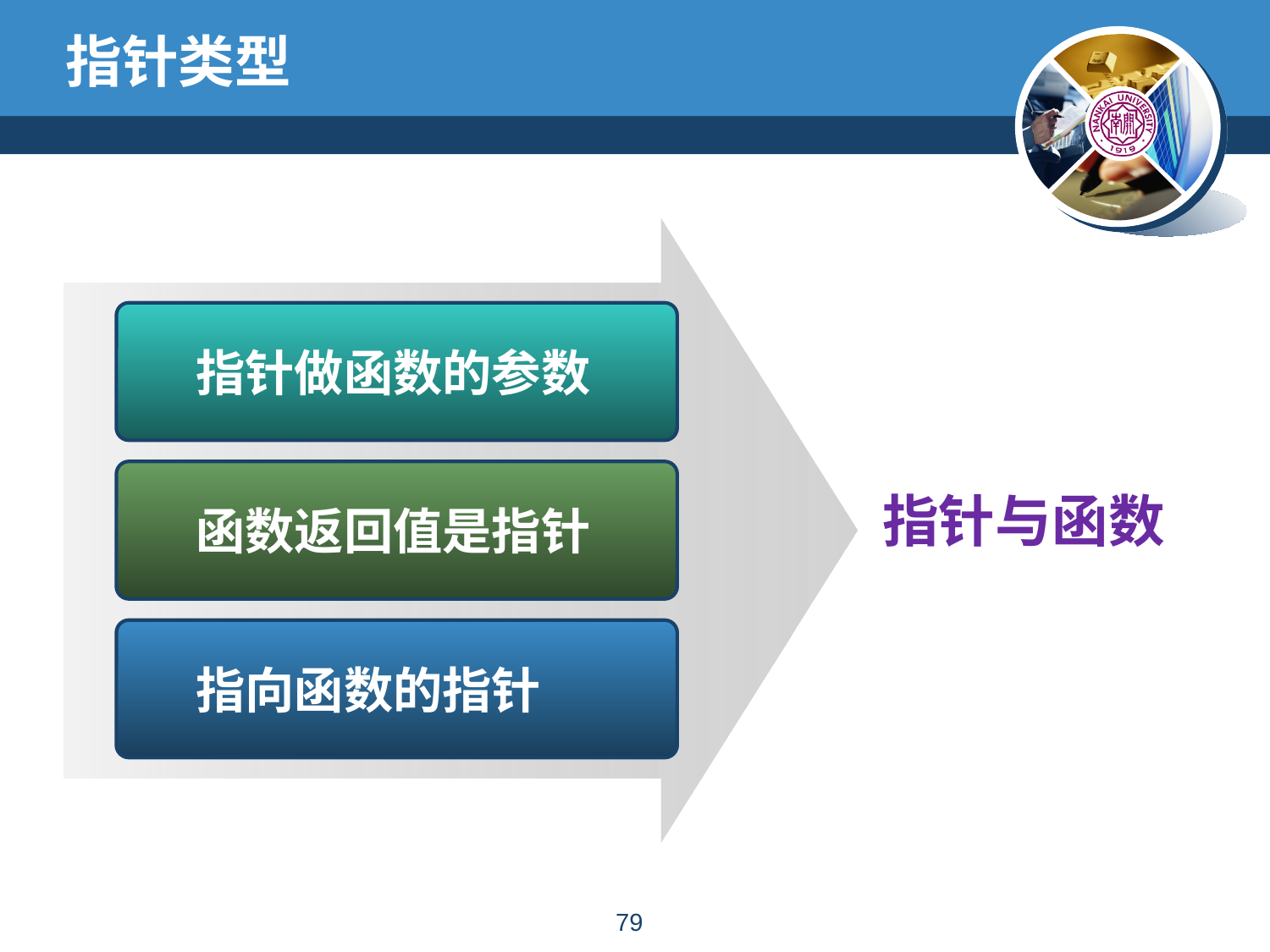

# 指针类型

指针做函数的参数
指针与函数
函数返回值是指针
指向函数的指针
79